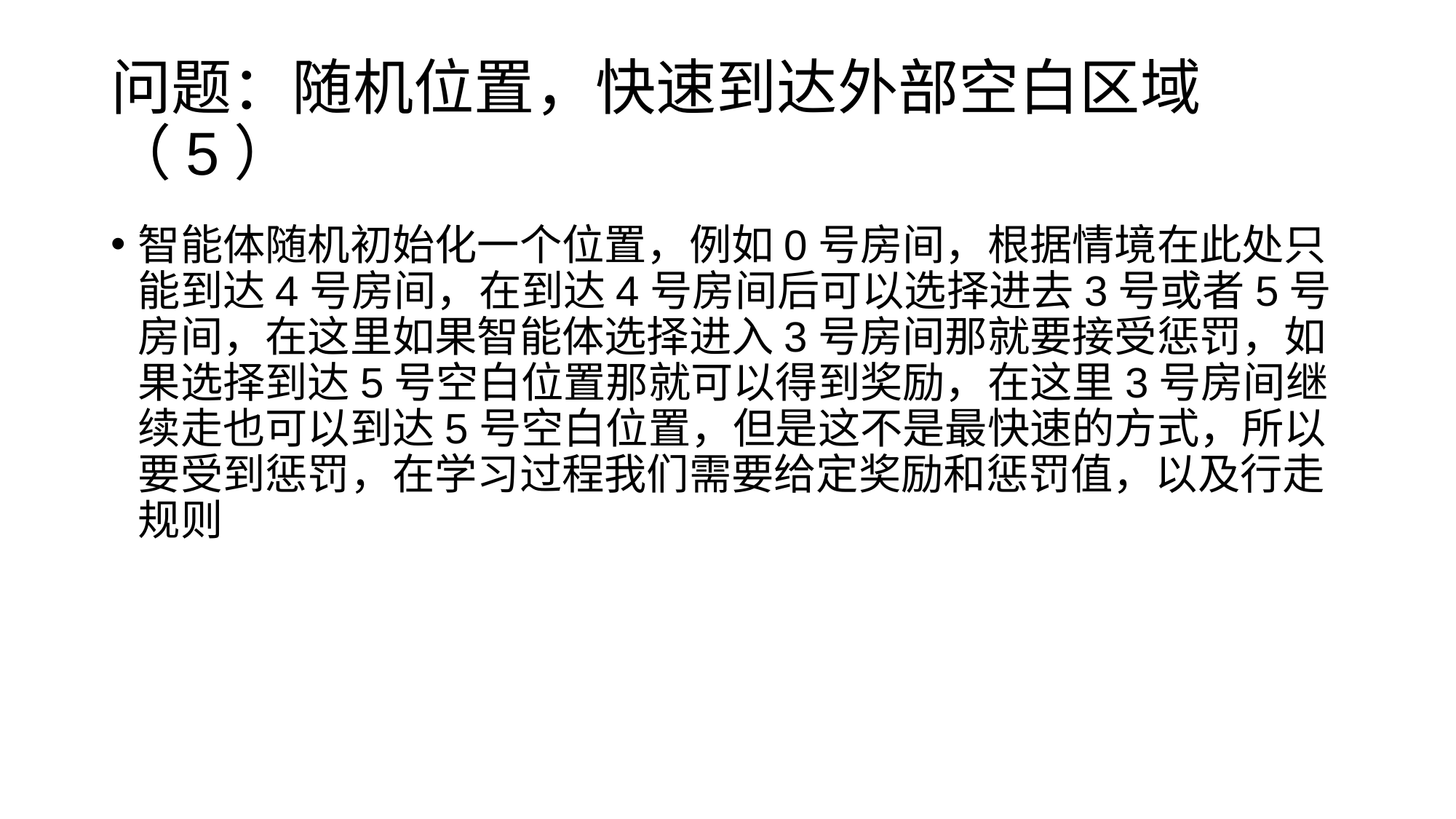

# 问题：随机位置，快速到达外部空白区域（5）
智能体随机初始化一个位置，例如0号房间，根据情境在此处只能到达4号房间，在到达4号房间后可以选择进去3号或者5号房间，在这里如果智能体选择进入3号房间那就要接受惩罚，如果选择到达5号空白位置那就可以得到奖励，在这里3号房间继续走也可以到达5号空白位置，但是这不是最快速的方式，所以要受到惩罚，在学习过程我们需要给定奖励和惩罚值，以及行走规则